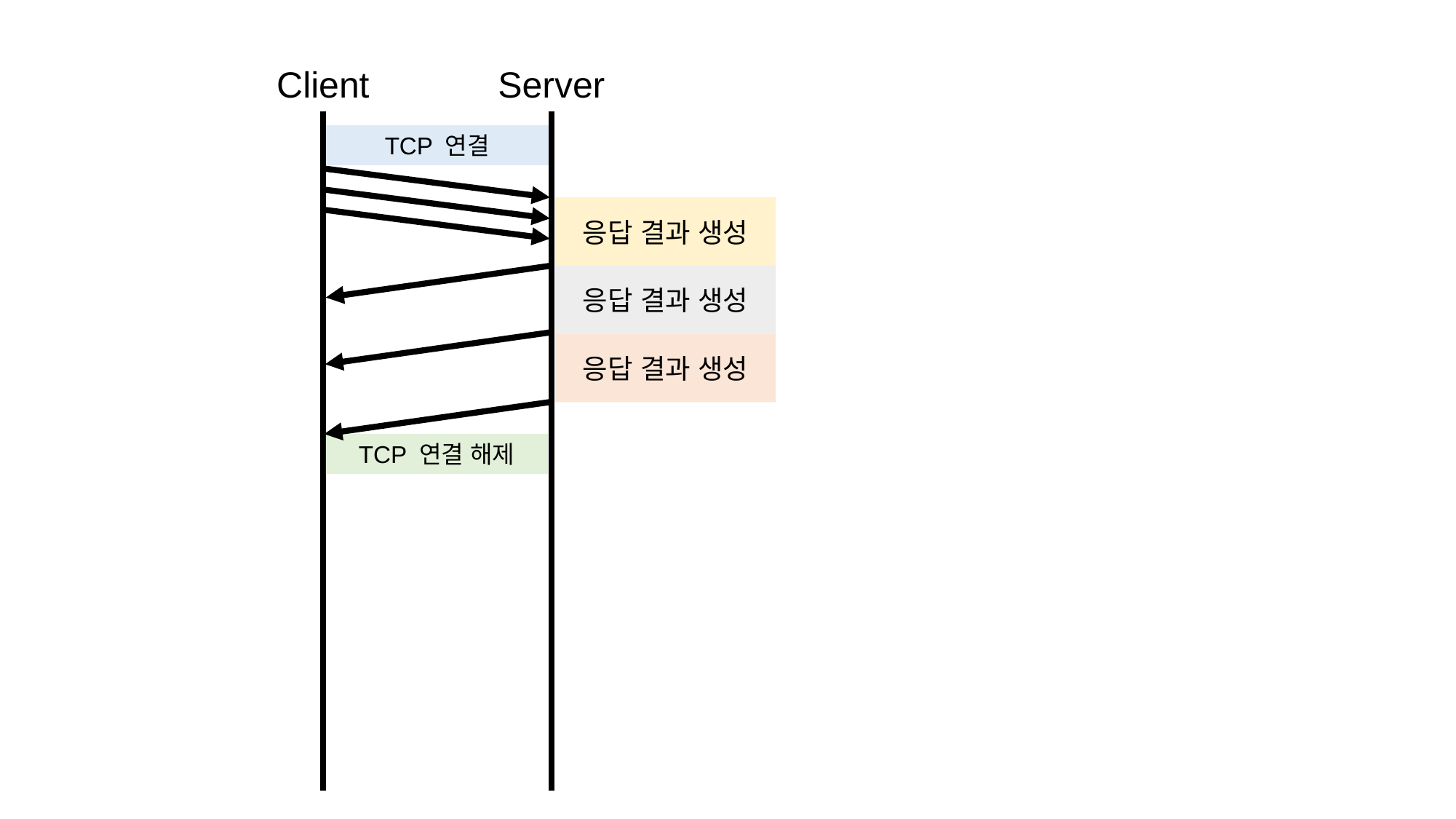

Client
Server
TCP 연결
응답 결과 생성
응답 결과 생성
응답 결과 생성
TCP 연결 해제